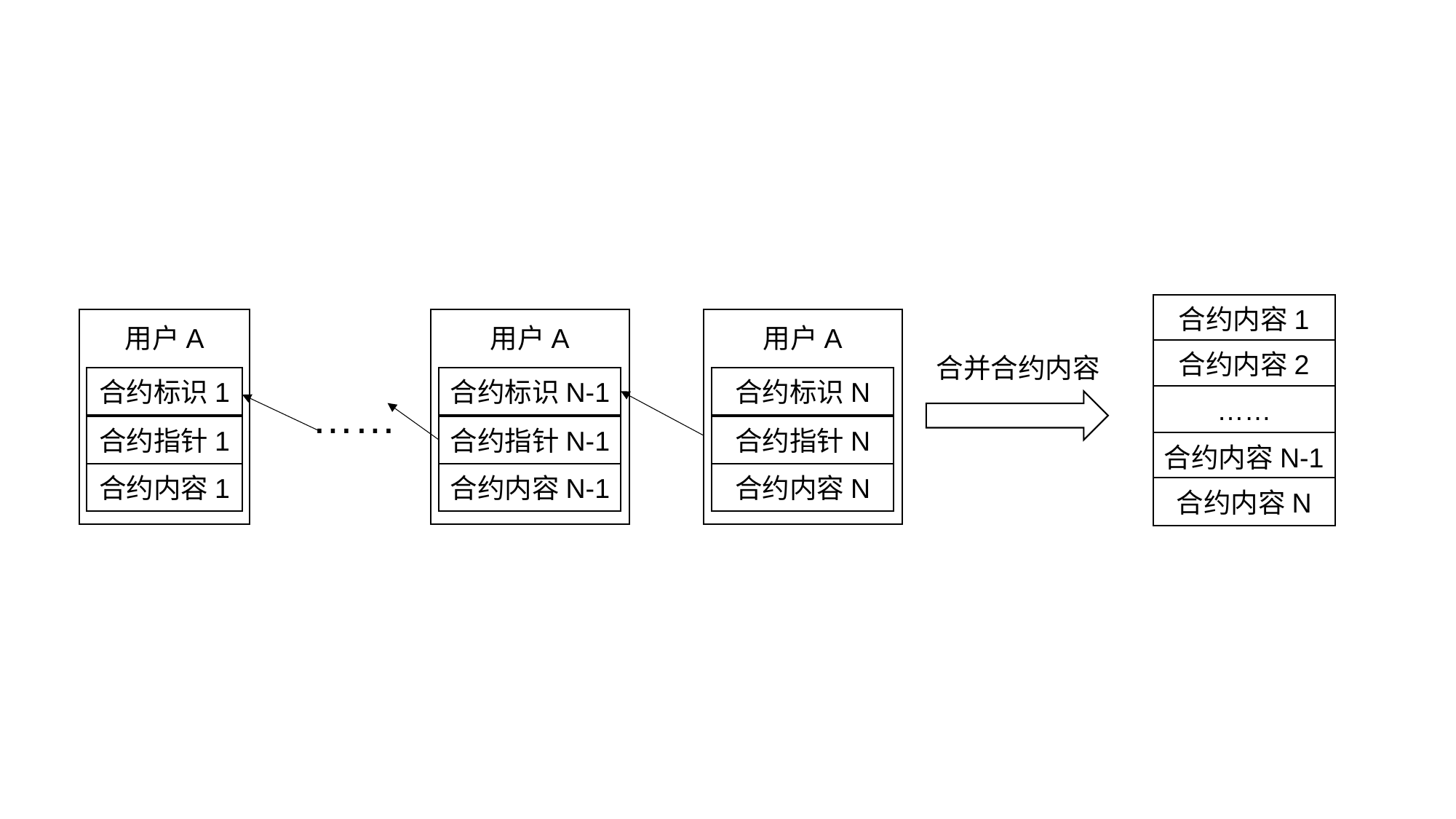

合约内容1

用户A
合约标识1
合约指针1
合约内容1

用户A
合约标识N-1
合约指针N-1
合约内容N-1

用户A
合约标识N
合约指针N
合约内容N
合约内容2
合并合约内容
……
……

合约内容N-1
合约内容N